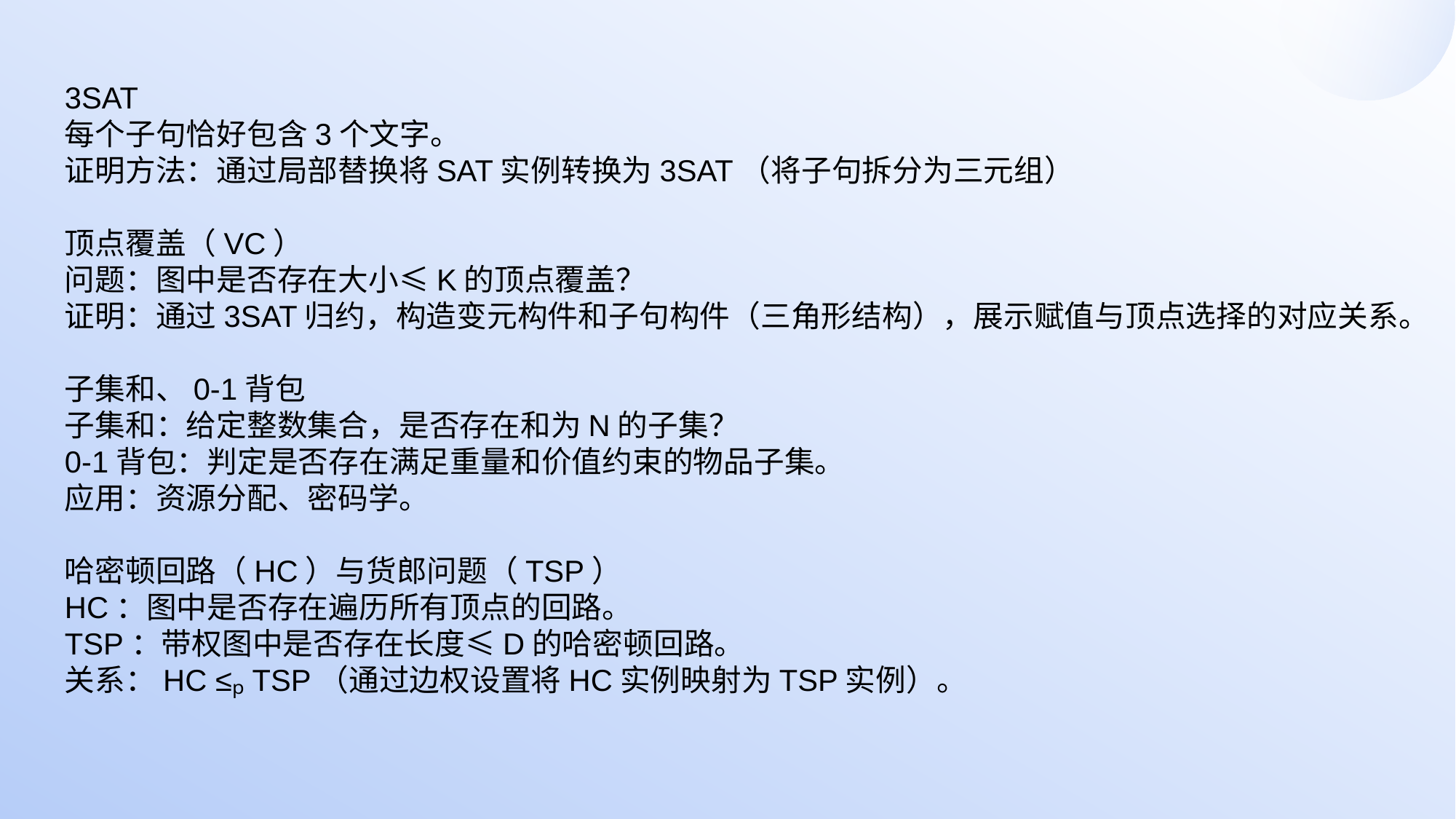

3SAT
每个子句恰好包含3个文字。
证明方法：通过局部替换将SAT实例转换为3SAT（将子句拆分为三元组）

顶点覆盖（VC）
问题：图中是否存在大小≤K的顶点覆盖？
证明：通过3SAT归约，构造变元构件和子句构件（三角形结构），展示赋值与顶点选择的对应关系。

子集和、0-1背包
子集和：给定整数集合，是否存在和为N的子集？
0-1背包：判定是否存在满足重量和价值约束的物品子集。
应用：资源分配、密码学。

哈密顿回路（HC）与货郎问题（TSP）
HC：图中是否存在遍历所有顶点的回路。
TSP：带权图中是否存在长度≤D的哈密顿回路。
关系：HC ≤ₚ TSP（通过边权设置将HC实例映射为TSP实例）。